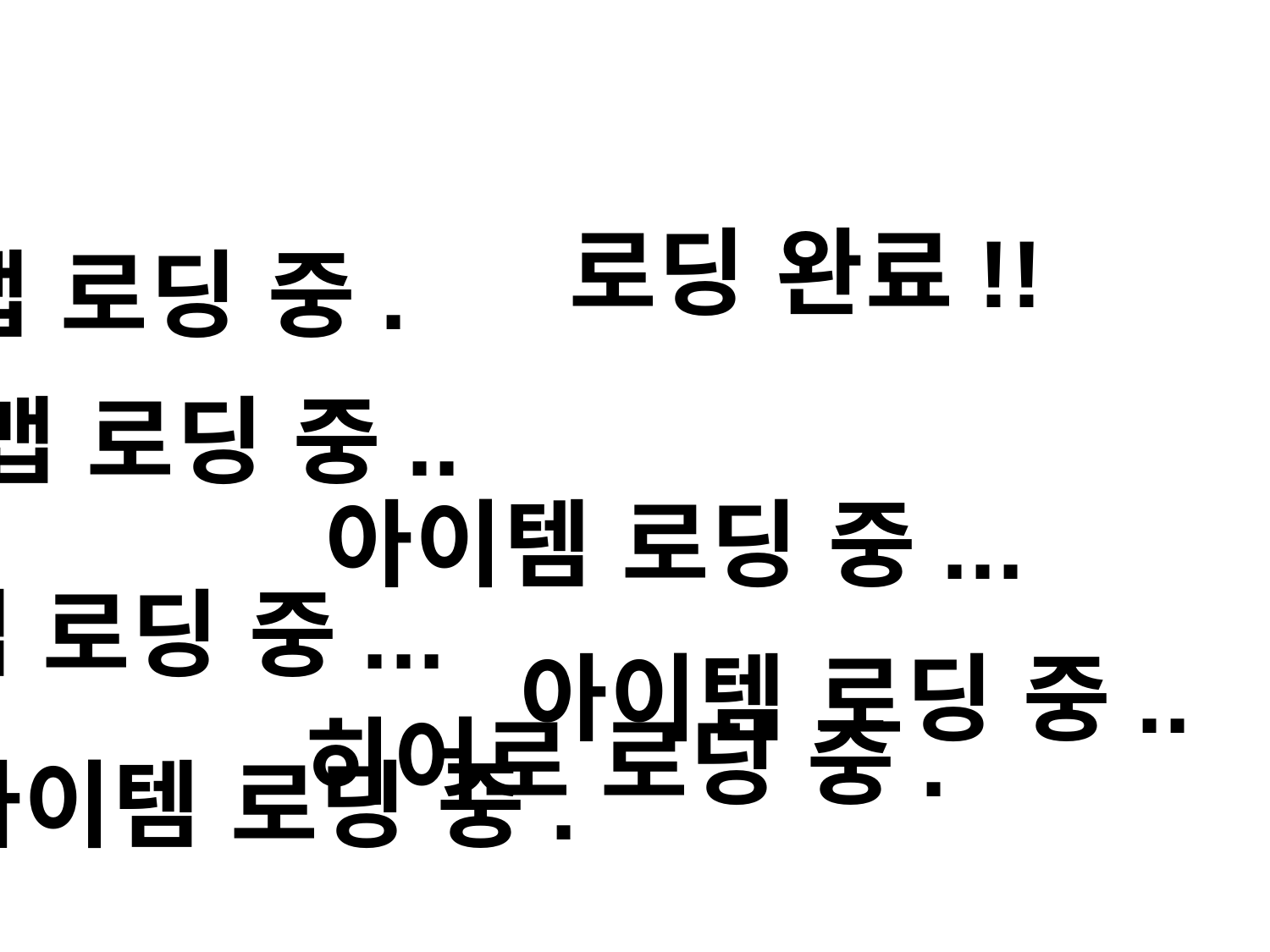

로딩 완료!!
맵 로딩 중.
맵 로딩 중..
아이템 로딩 중...
맵 로딩 중...
아이템 로딩 중..
히어로 로딩 중.
아이템 로딩 중.